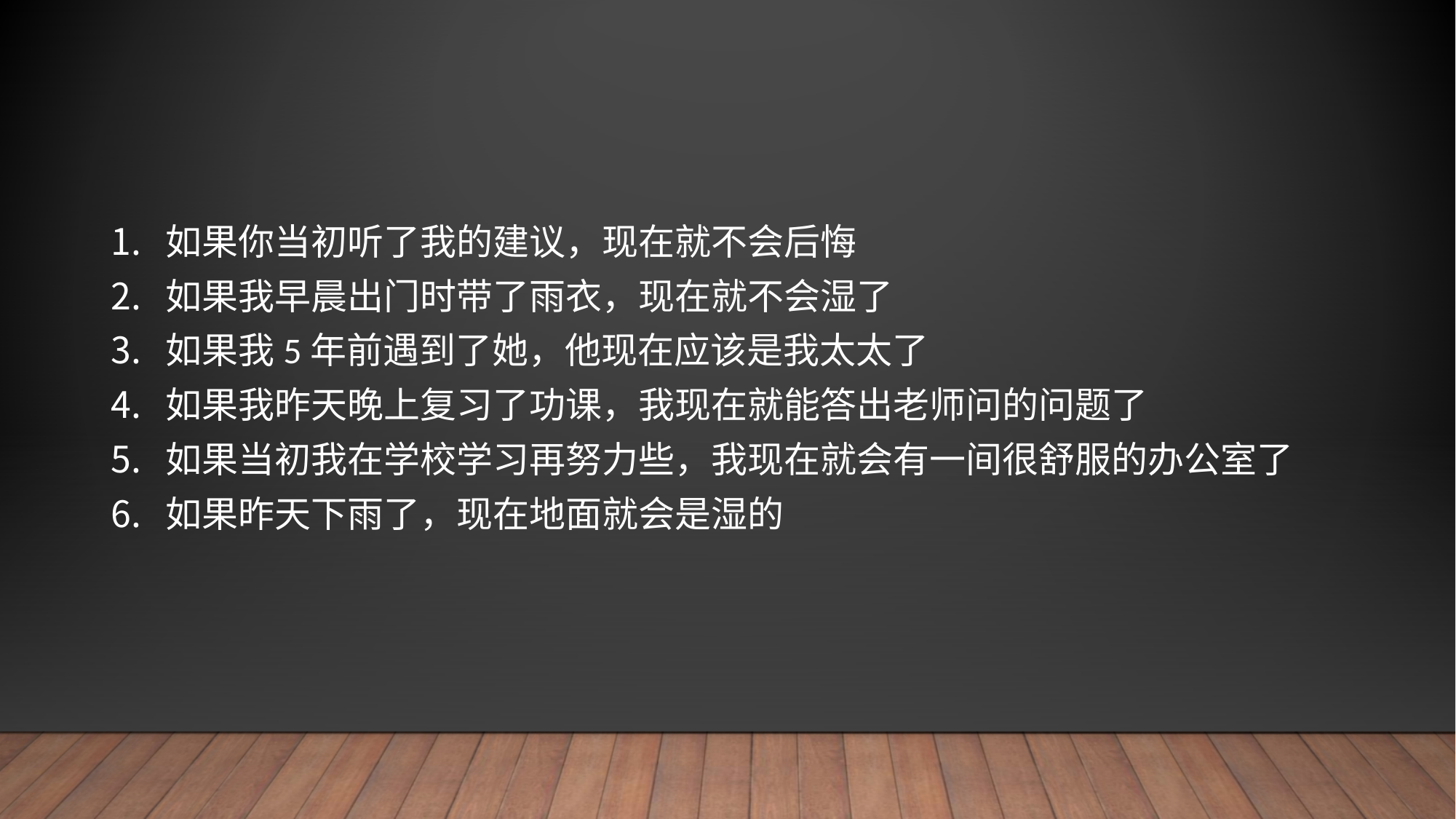

#
如果你当初听了我的建议，现在就不会后悔
如果我早晨出门时带了雨衣，现在就不会湿了
如果我5年前遇到了她，他现在应该是我太太了
如果我昨天晚上复习了功课，我现在就能答出老师问的问题了
如果当初我在学校学习再努力些，我现在就会有一间很舒服的办公室了
如果昨天下雨了，现在地面就会是湿的